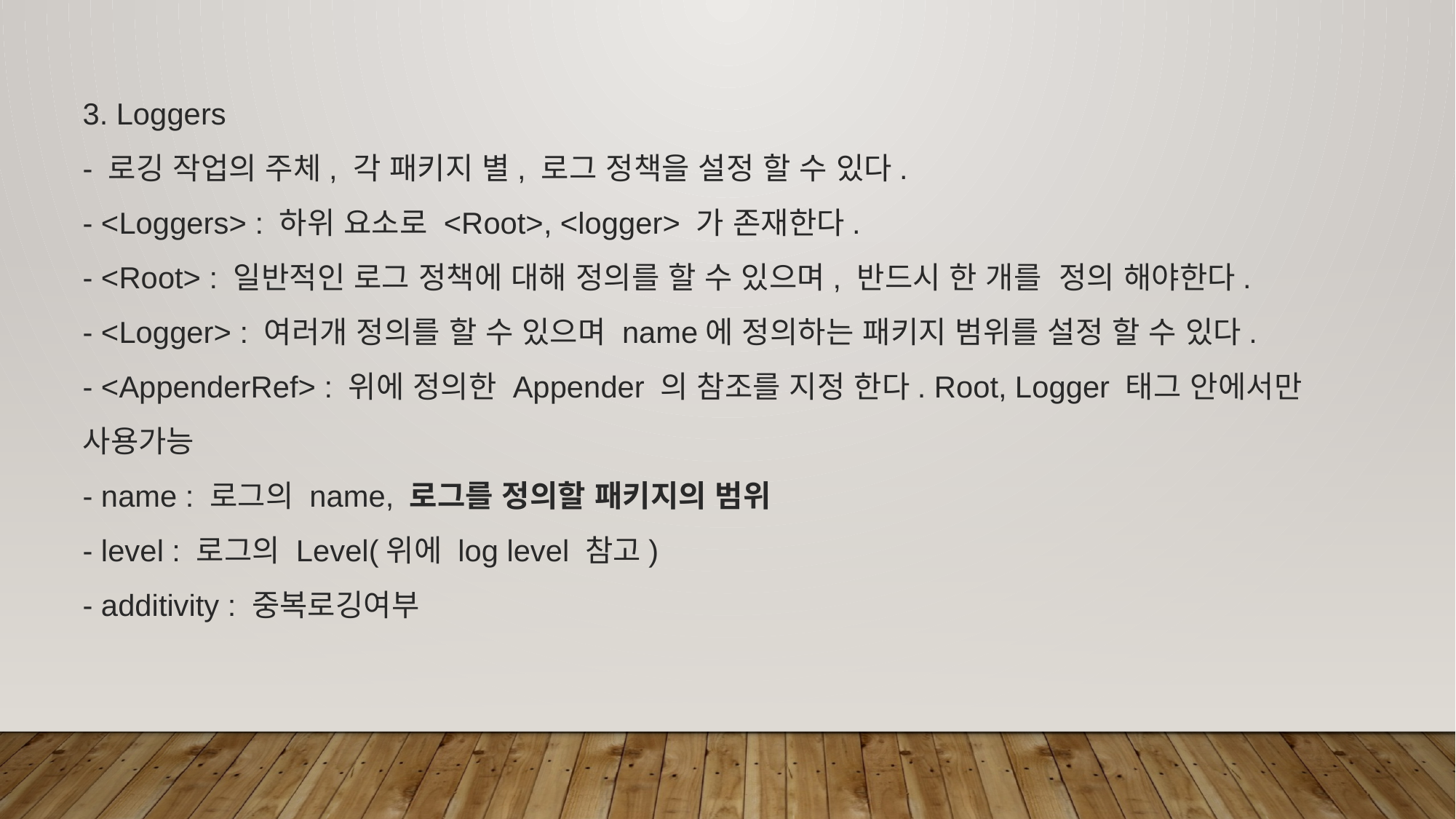

3. Loggers
- 로깅 작업의 주체, 각 패키지 별, 로그 정책을 설정 할 수 있다.
- <Loggers> : 하위 요소로 <Root>, <logger> 가 존재한다.
- <Root> : 일반적인 로그 정책에 대해 정의를 할 수 있으며, 반드시 한 개를  정의 해야한다.
- <Logger> : 여러개 정의를 할 수 있으며 name에 정의하는 패키지 범위를 설정 할 수 있다.
- <AppenderRef> : 위에 정의한 Appender 의 참조를 지정 한다. Root, Logger 태그 안에서만 사용가능
- name : 로그의 name, 로그를 정의할 패키지의 범위
- level : 로그의 Level(위에 log level 참고)
- additivity : 중복로깅여부